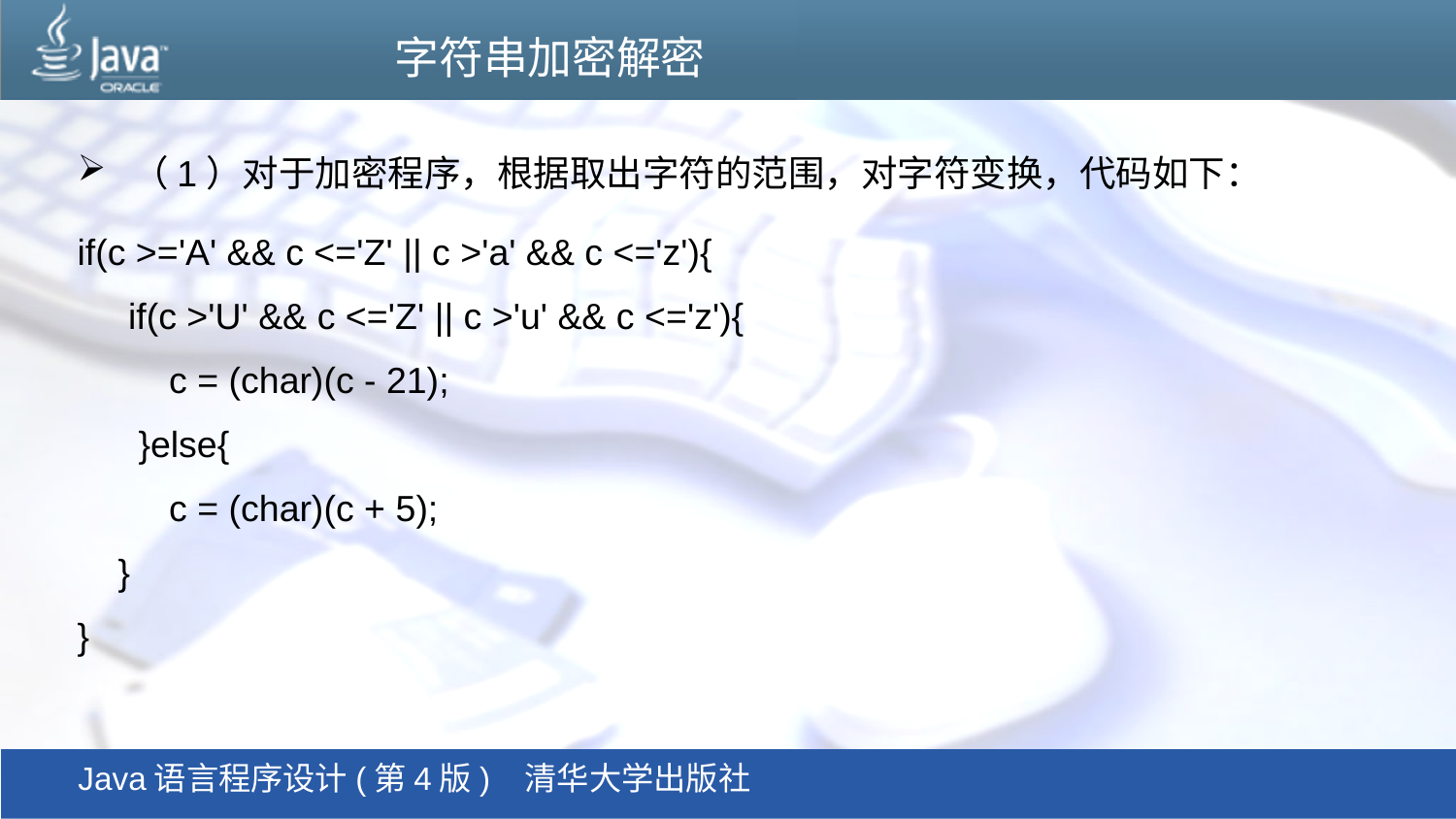

# 字符串加密解密
（1）对于加密程序，根据取出字符的范围，对字符变换，代码如下：
if(c >='A' && c <='Z' || c >'a' && c <='z'){
     if(c >'U' && c <='Z' || c >'u' && c <='z'){
         c = (char)(c - 21);
      }else{
         c = (char)(c + 5);
    }
}